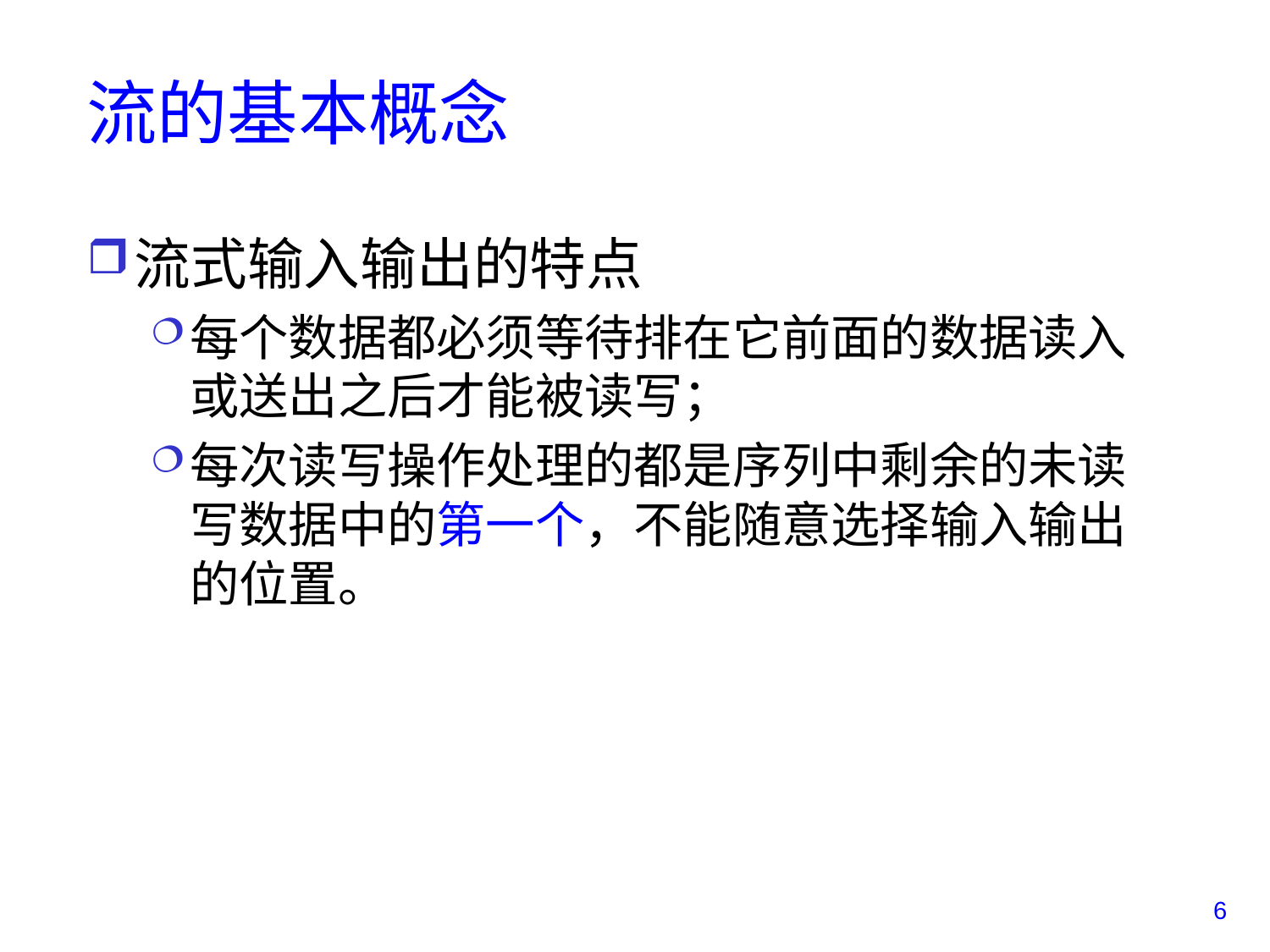

# 流的基本概念
流式输入输出的特点
每个数据都必须等待排在它前面的数据读入或送出之后才能被读写；
每次读写操作处理的都是序列中剩余的未读写数据中的第一个，不能随意选择输入输出的位置。

6